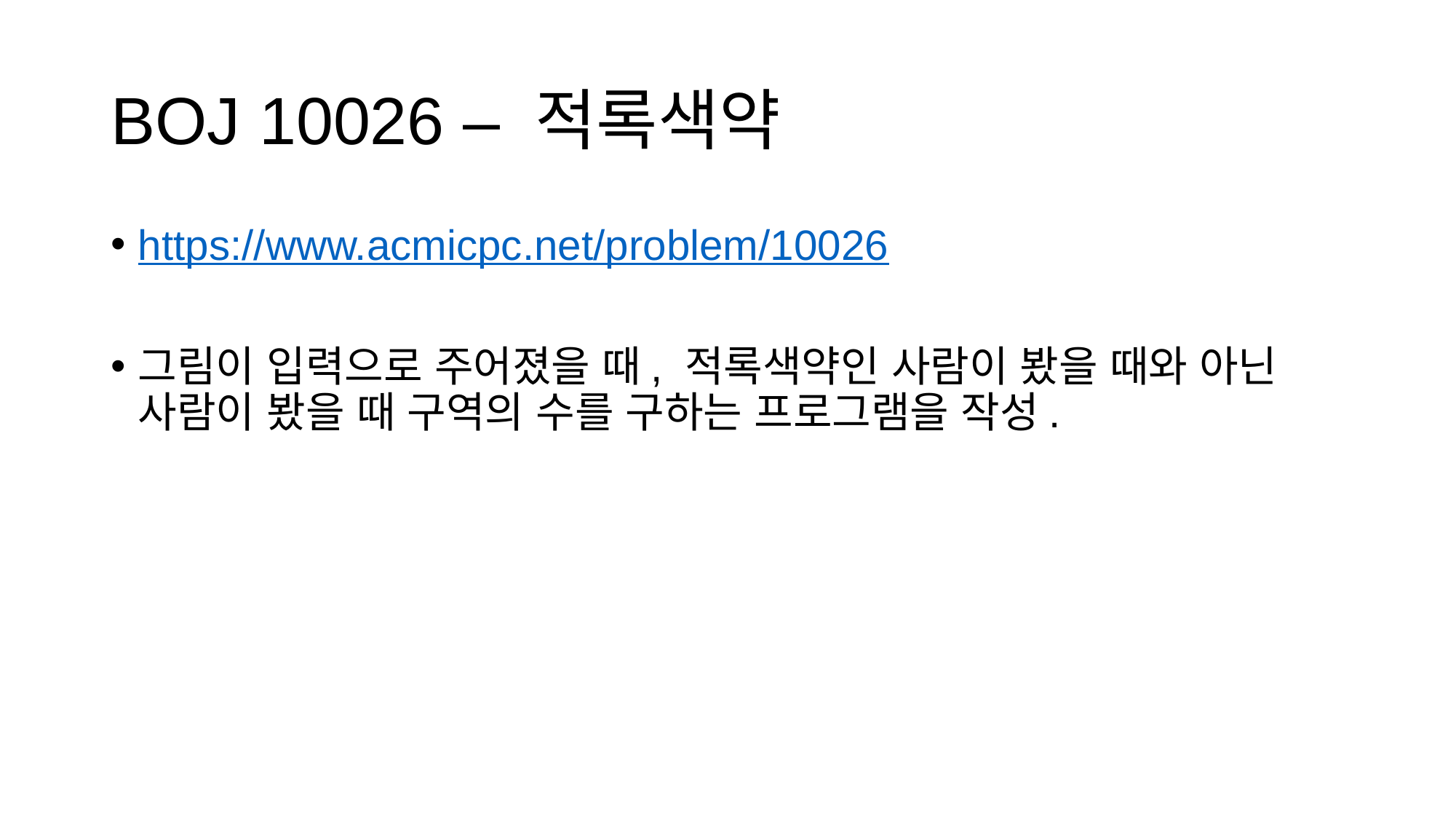

# BOJ 10026 – 적록색약
https://www.acmicpc.net/problem/10026

그림이 입력으로 주어졌을 때, 적록색약인 사람이 봤을 때와 아닌 사람이 봤을 때 구역의 수를 구하는 프로그램을 작성.